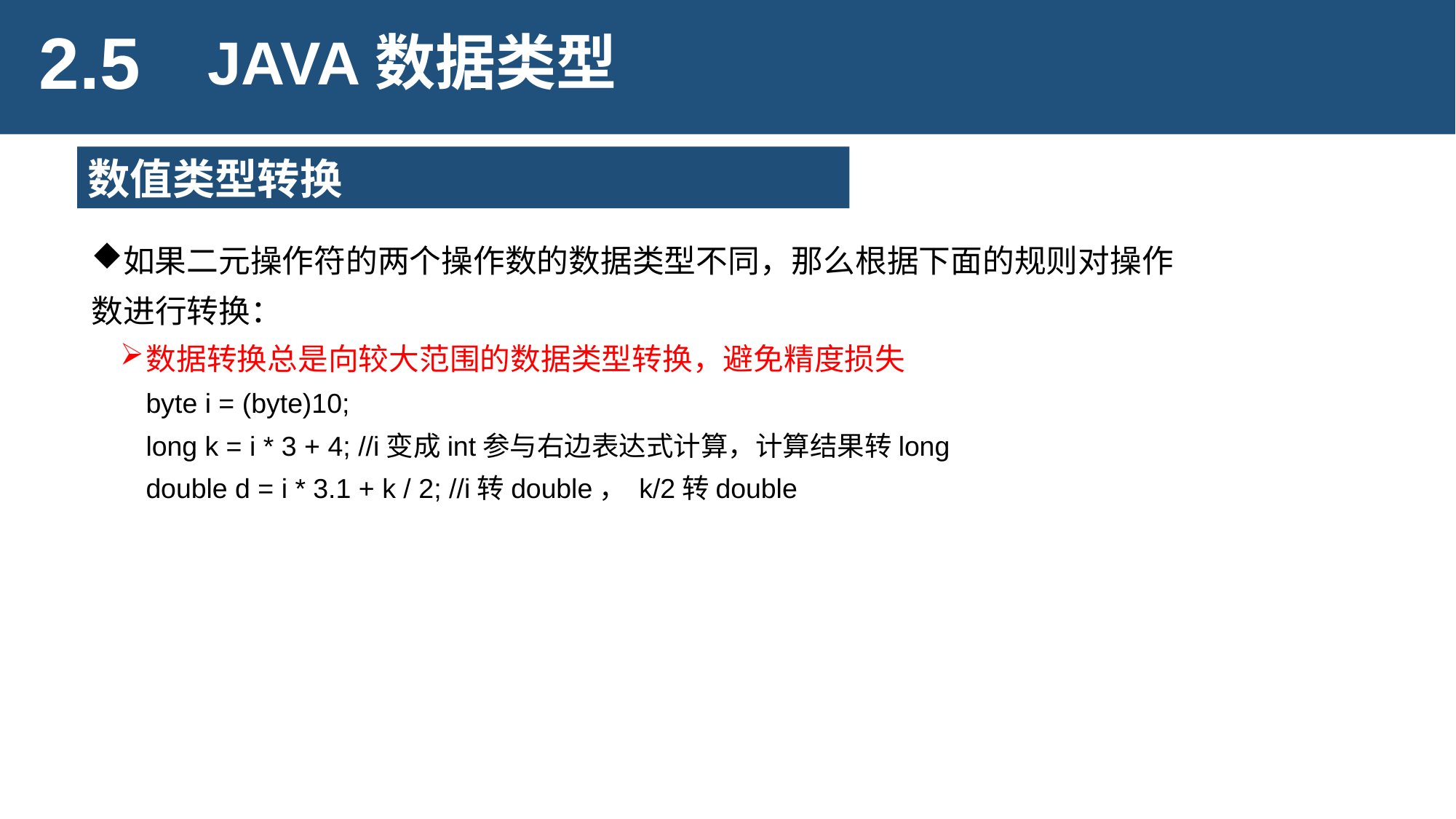

2.5
JAVA数据类型
数值类型转换
如果二元操作符的两个操作数的数据类型不同，那么根据下面的规则对操作数进行转换：
数据转换总是向较大范围的数据类型转换，避免精度损失
byte i = (byte)10;
long k = i * 3 + 4; //i变成int参与右边表达式计算，计算结果转long
double d = i * 3.1 + k / 2; //i转double， k/2转double